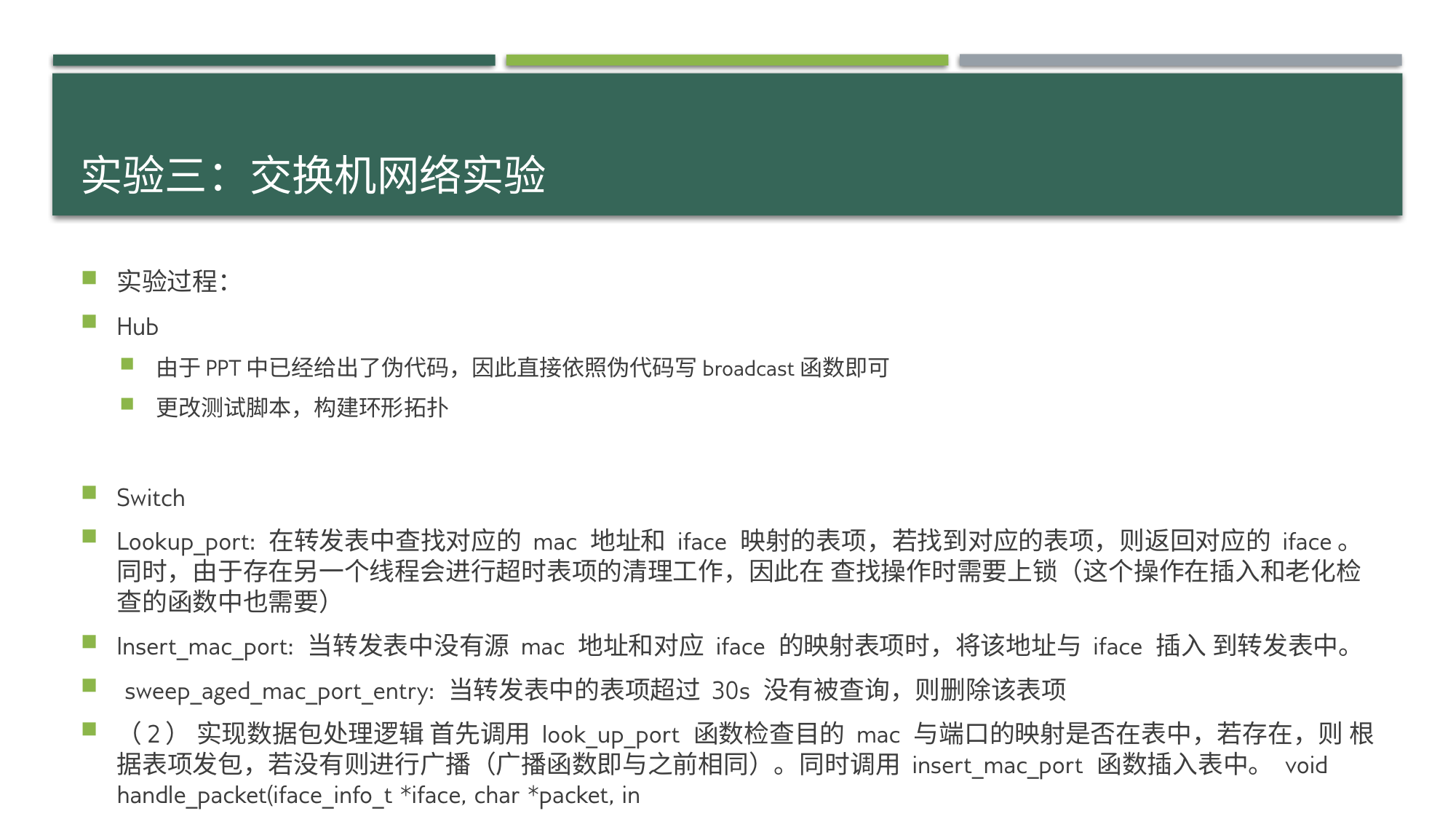

# 实验三：交换机网络实验
实验过程：
Hub
由于PPT中已经给出了伪代码，因此直接依照伪代码写broadcast函数即可
更改测试脚本，构建环形拓扑

Switch
Lookup_port: 在转发表中查找对应的 mac 地址和 iface 映射的表项，若找到对应的表项，则返回对应的 iface。同时，由于存在另一个线程会进行超时表项的清理工作，因此在 查找操作时需要上锁（这个操作在插入和老化检查的函数中也需要）
Insert_mac_port: 当转发表中没有源 mac 地址和对应 iface 的映射表项时，将该地址与 iface 插入 到转发表中。
 sweep_aged_mac_port_entry: 当转发表中的表项超过 30s 没有被查询，则删除该表项
（2） 实现数据包处理逻辑 首先调用 look_up_port 函数检查目的 mac 与端口的映射是否在表中，若存在，则 根据表项发包，若没有则进行广播（广播函数即与之前相同）。同时调用 insert_mac_port 函数插入表中。 void handle_packet(iface_info_t *iface, char *packet, in